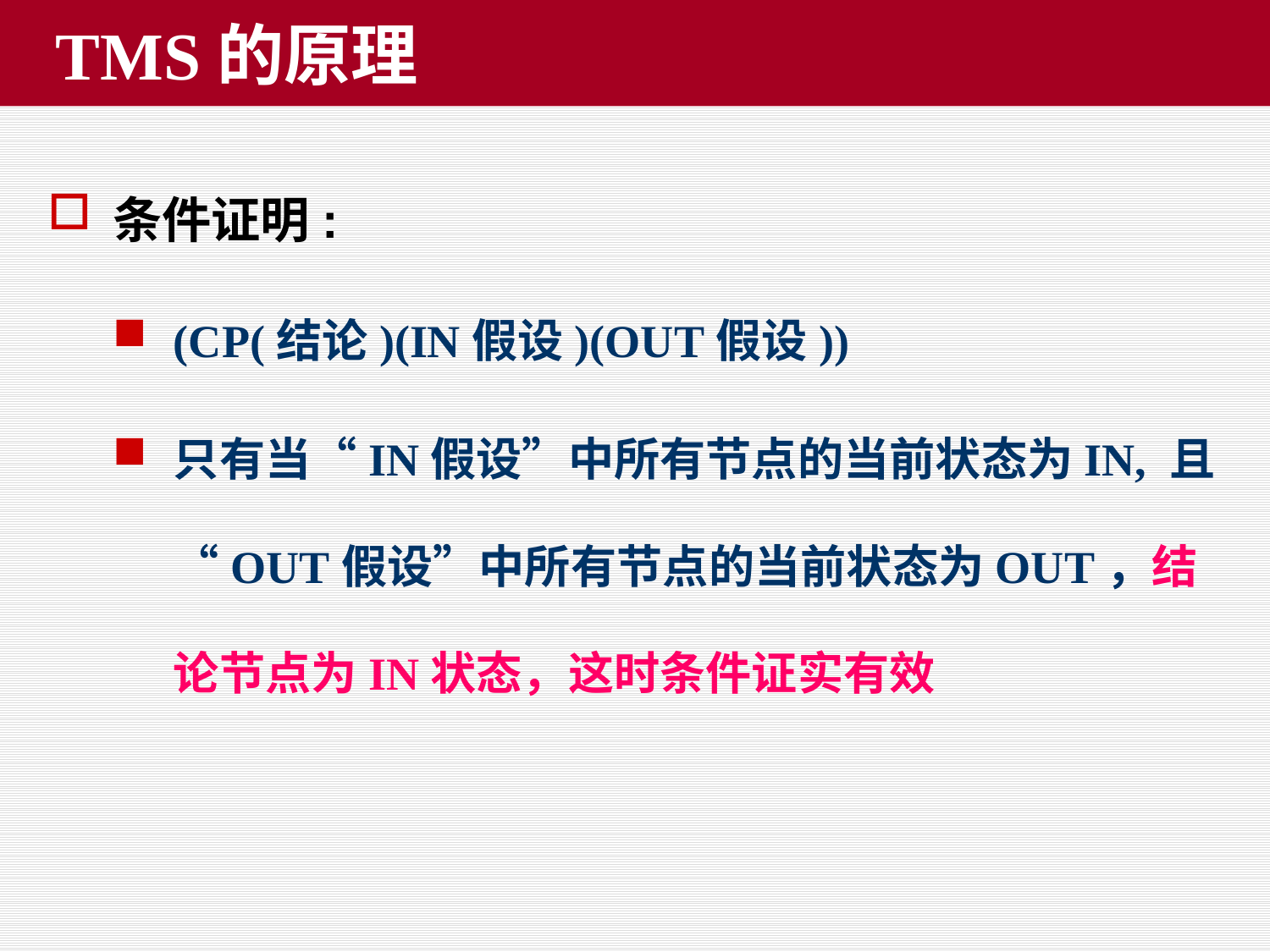

# TMS的原理
条件证明:
(CP(结论)(IN假设)(OUT假设))
只有当“IN假设”中所有节点的当前状态为IN, 且“OUT假设”中所有节点的当前状态为OUT，结论节点为IN状态，这时条件证实有效